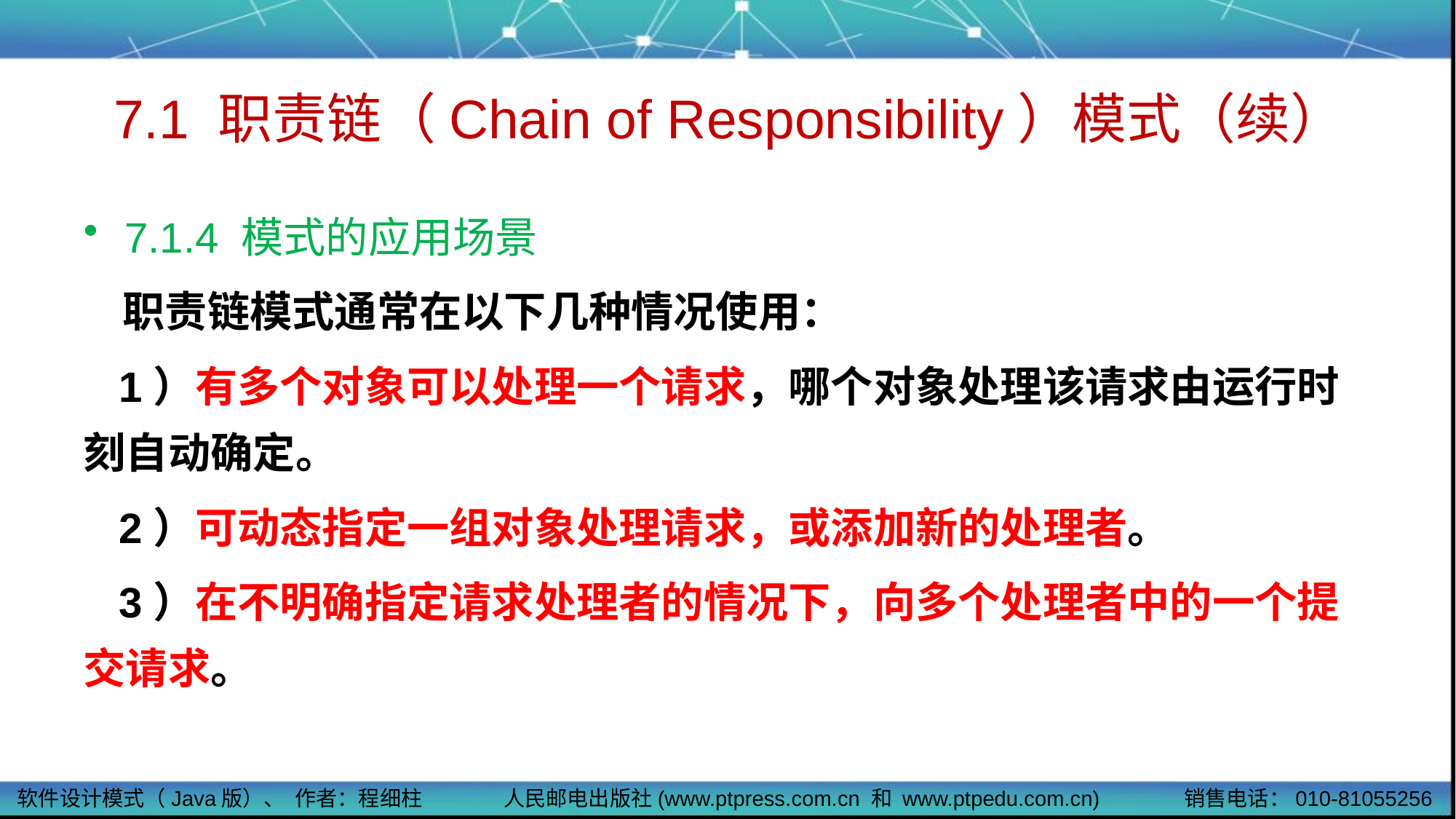

# 7.1 职责链（Chain of Responsibility）模式（续）
7.1.4 模式的应用场景
   职责链模式通常在以下几种情况使用：
   1）有多个对象可以处理一个请求，哪个对象处理该请求由运行时刻自动确定。
   2）可动态指定一组对象处理请求，或添加新的处理者。
   3）在不明确指定请求处理者的情况下，向多个处理者中的一个提交请求。
软件设计模式（Java版）、  作者：程细柱
人民邮电出版社(www.ptpress.com.cn 和 www.ptpedu.com.cn)
销售电话：010-81055256